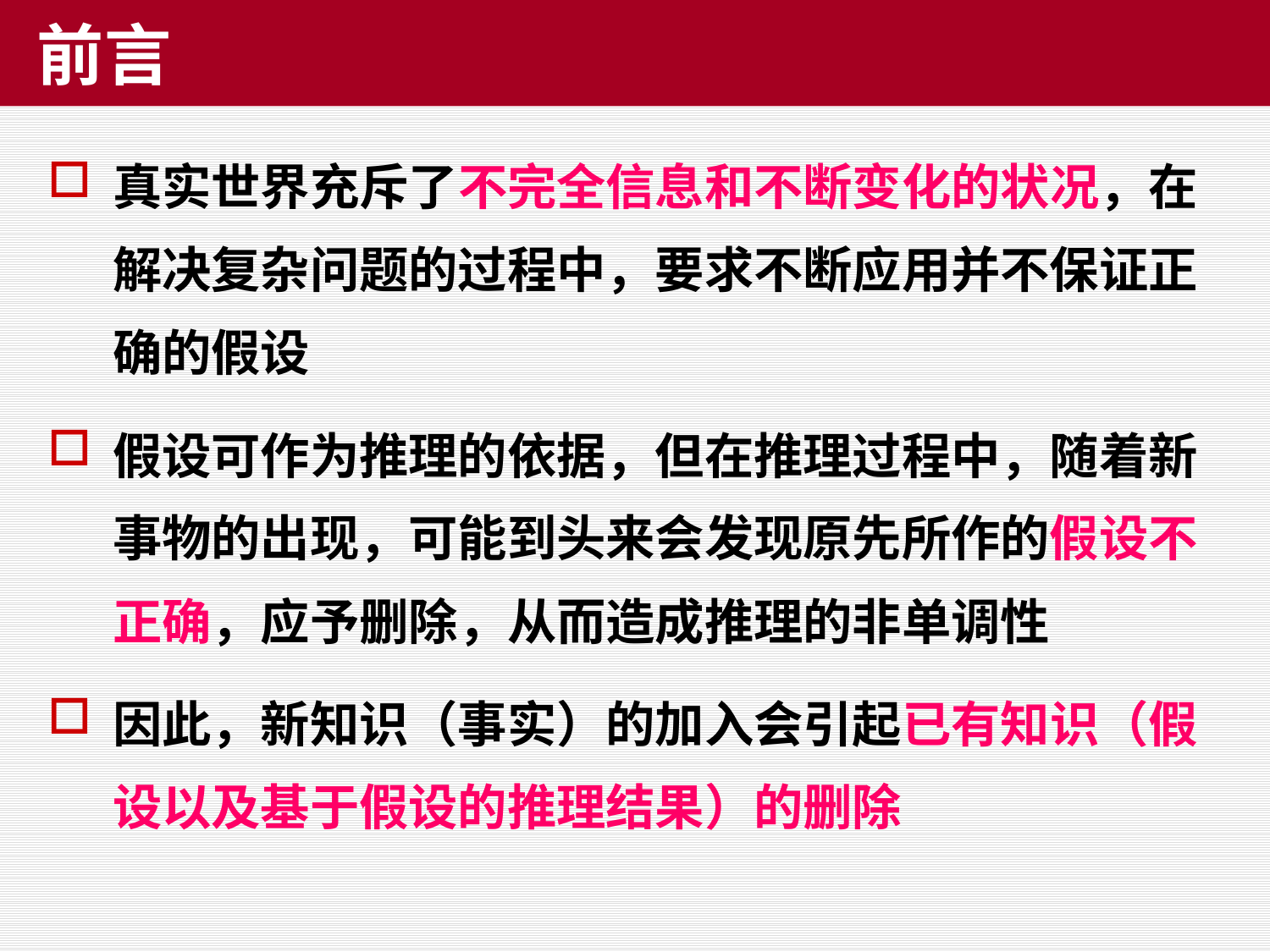

# 前言
真实世界充斥了不完全信息和不断变化的状况，在解决复杂问题的过程中，要求不断应用并不保证正确的假设
假设可作为推理的依据，但在推理过程中，随着新事物的出现，可能到头来会发现原先所作的假设不正确，应予删除，从而造成推理的非单调性
因此，新知识（事实）的加入会引起已有知识（假设以及基于假设的推理结果）的删除